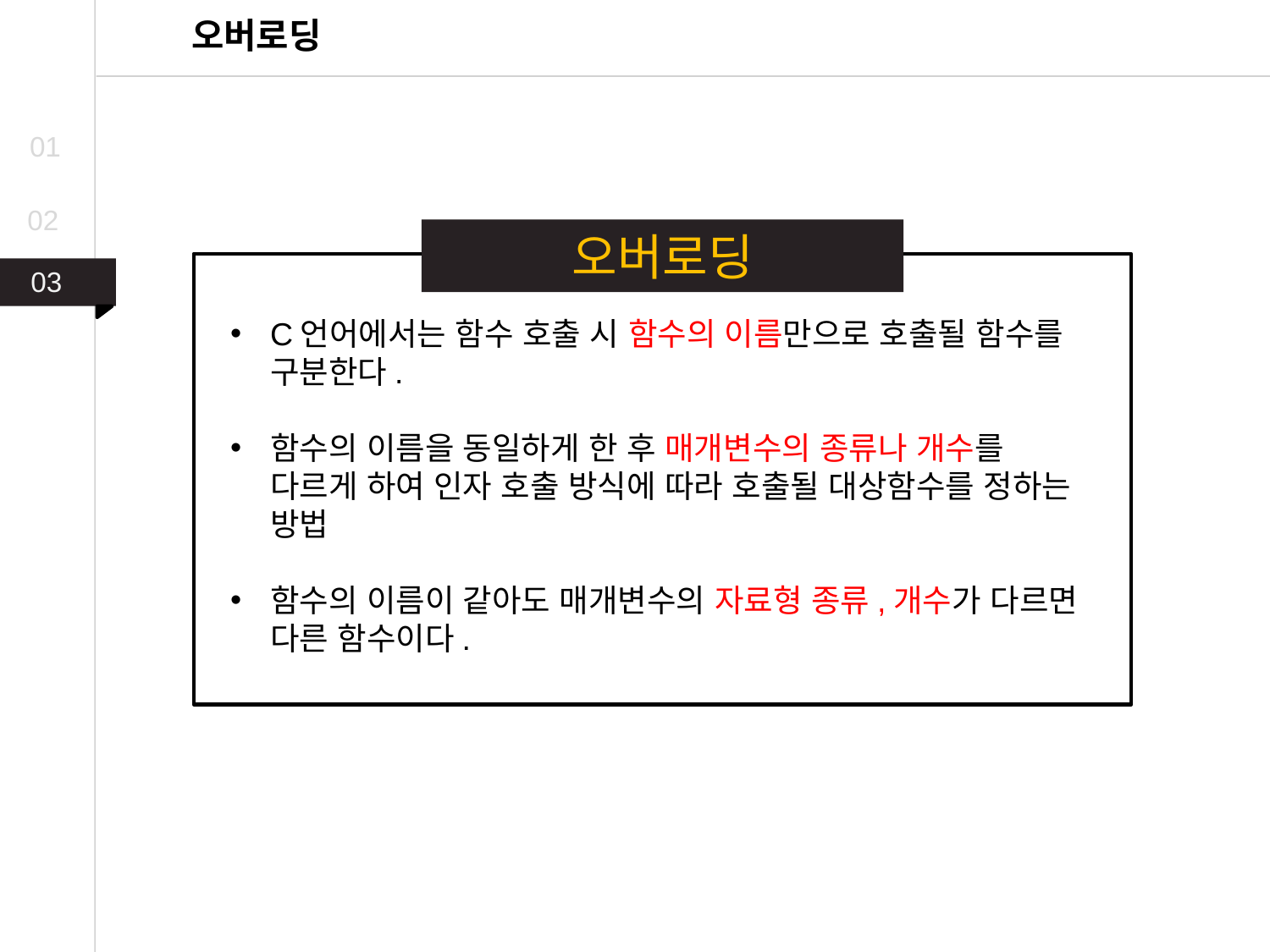

오버로딩
01
02
오버로딩

03

03
02

C언어에서는 함수 호출 시 함수의 이름만으로 호출될 함수를 구분한다.

함수의 이름을 동일하게 한 후 매개변수의 종류나 개수를 다르게 하여 인자 호출 방식에 따라 호출될 대상함수를 정하는 방법

함수의 이름이 같아도 매개변수의 자료형 종류,개수가 다르면 다른 함수이다.